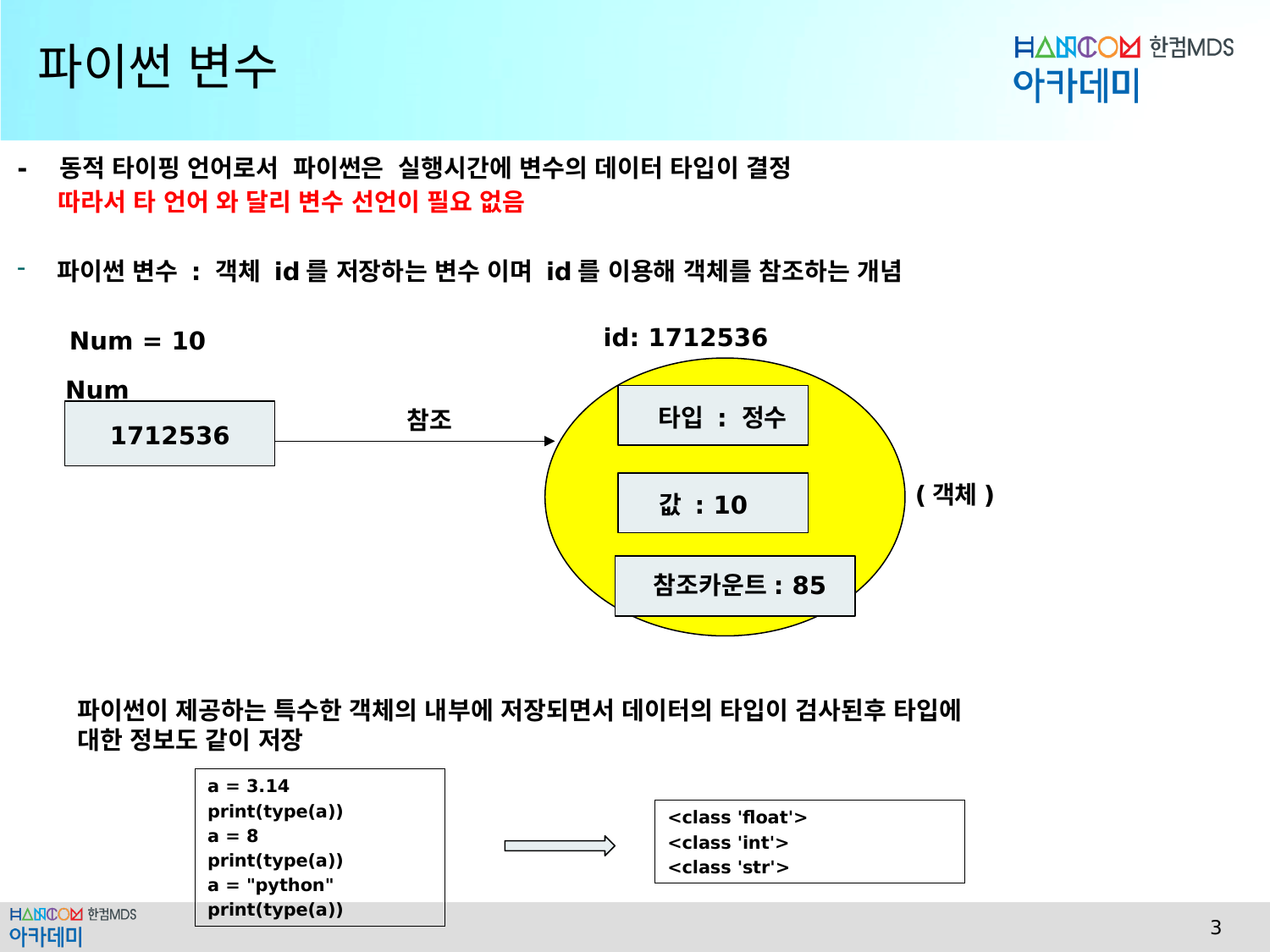

# 파이썬 변수
-   동적 타이핑 언어로서  파이썬은  실행시간에 변수의 데이터 타입이 결정
     따라서 타 언어 와 달리 변수 선언이 필요 없음

파이썬 변수 : 객체 id를 저장하는 변수 이며 id를 이용해 객체를 참조하는 개념

      Num = 10

id: 1712536

Num

타입 : 정수
참조

1712536

(객체)
값 : 10

참조카운트: 85
파이썬이 제공하는 특수한 객체의 내부에 저장되면서 데이터의 타입이 검사된후 타입에 대한 정보도 같이 저장
a = 3.14
print(type(a))
a = 8
print(type(a))
a = "python"
print(type(a))
<class 'float'>
<class 'int'>
<class 'str'>

                               3